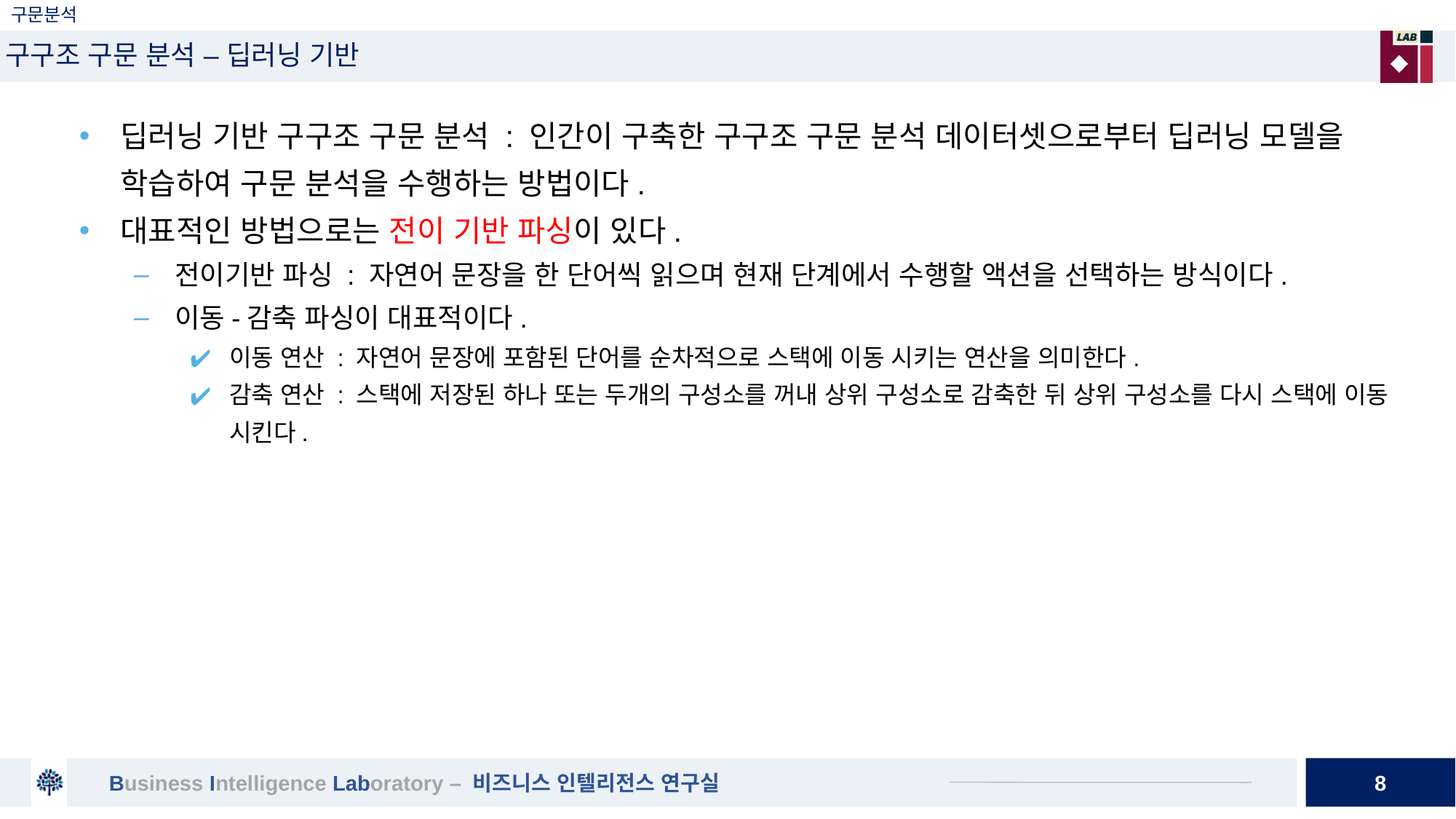

# 구문분석
구구조 구문 분석 – 딥러닝 기반
딥러닝 기반 구구조 구문 분석 : 인간이 구축한 구구조 구문 분석 데이터셋으로부터 딥러닝 모델을 학습하여 구문 분석을 수행하는 방법이다.
대표적인 방법으로는 전이 기반 파싱이 있다.
전이기반 파싱 : 자연어 문장을 한 단어씩 읽으며 현재 단계에서 수행할 액션을 선택하는 방식이다.
이동-감축 파싱이 대표적이다.
이동 연산 : 자연어 문장에 포함된 단어를 순차적으로 스택에 이동 시키는 연산을 의미한다.
감축 연산 : 스택에 저장된 하나 또는 두개의 구성소를 꺼내 상위 구성소로 감축한 뒤 상위 구성소를 다시 스택에 이동 시킨다.

8